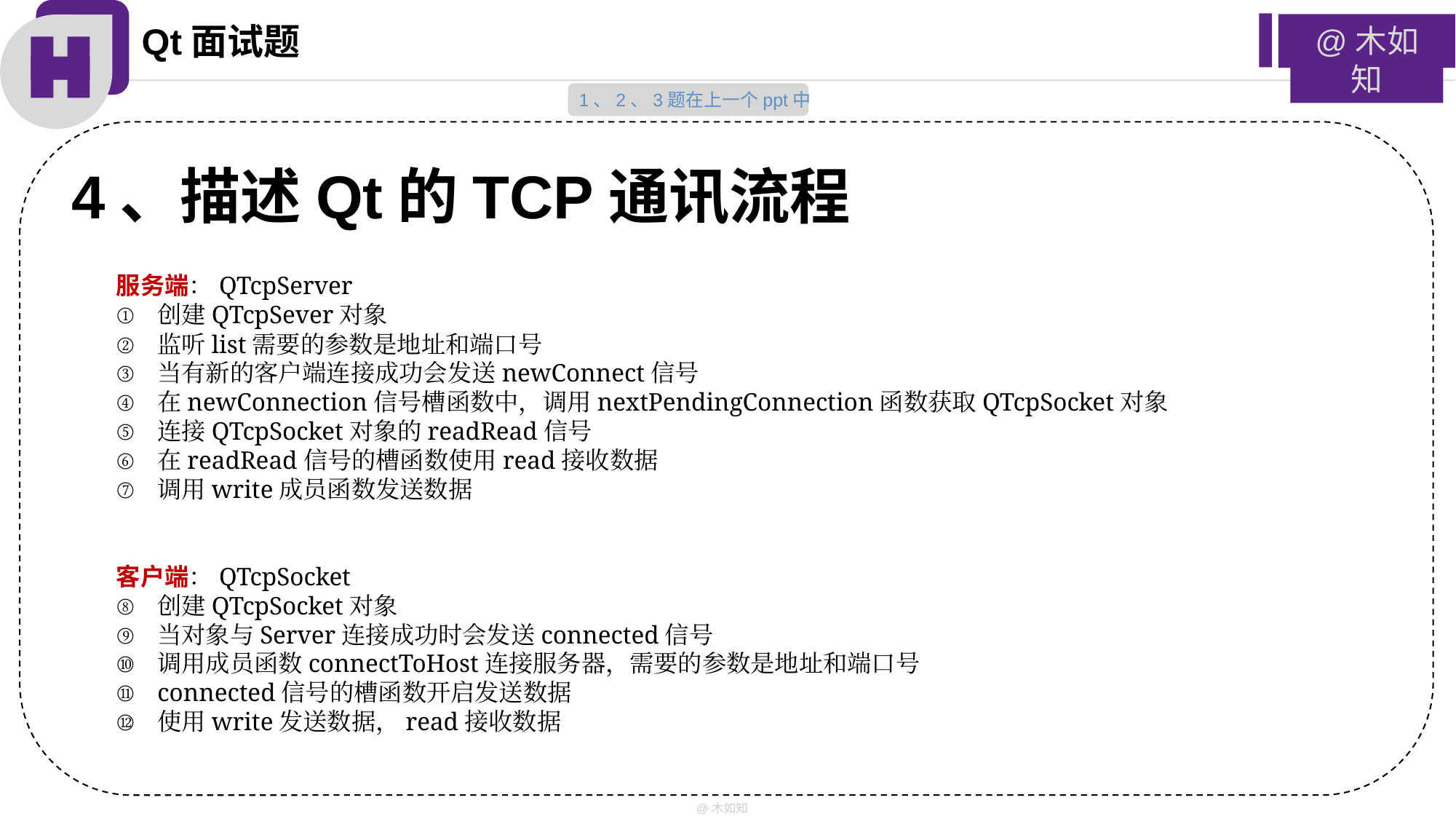

Qt面试题

@木如知
1、2、3题在上一个ppt中

4、描述Qt的TCP通讯流程

服务端：QTcpServer
创建QTcpSever对象
监听list需要的参数是地址和端口号
当有新的客户端连接成功会发送newConnect信号
在newConnection信号槽函数中，调用nextPendingConnection函数获取QTcpSocket对象
连接QTcpSocket对象的readRead信号
在readRead信号的槽函数使用read接收数据
调用write成员函数发送数据

客户端：QTcpSocket
创建QTcpSocket对象
当对象与Server连接成功时会发送connected信号
调用成员函数connectToHost连接服务器，需要的参数是地址和端口号
connected信号的槽函数开启发送数据
使用write发送数据，read接收数据

@木如知